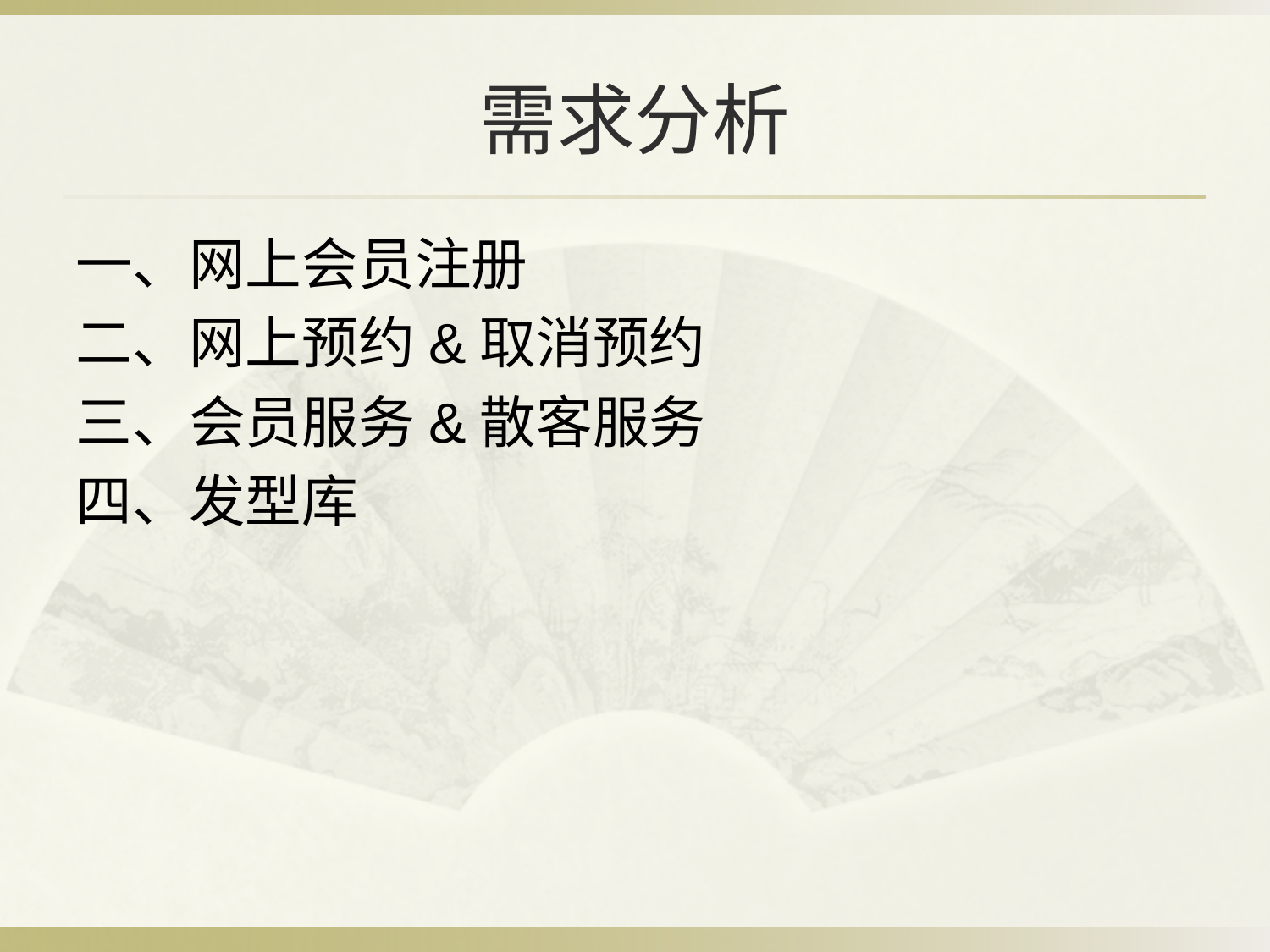

# 需求分析
一、网上会员注册
二、网上预约&取消预约
三、会员服务&散客服务
四、发型库